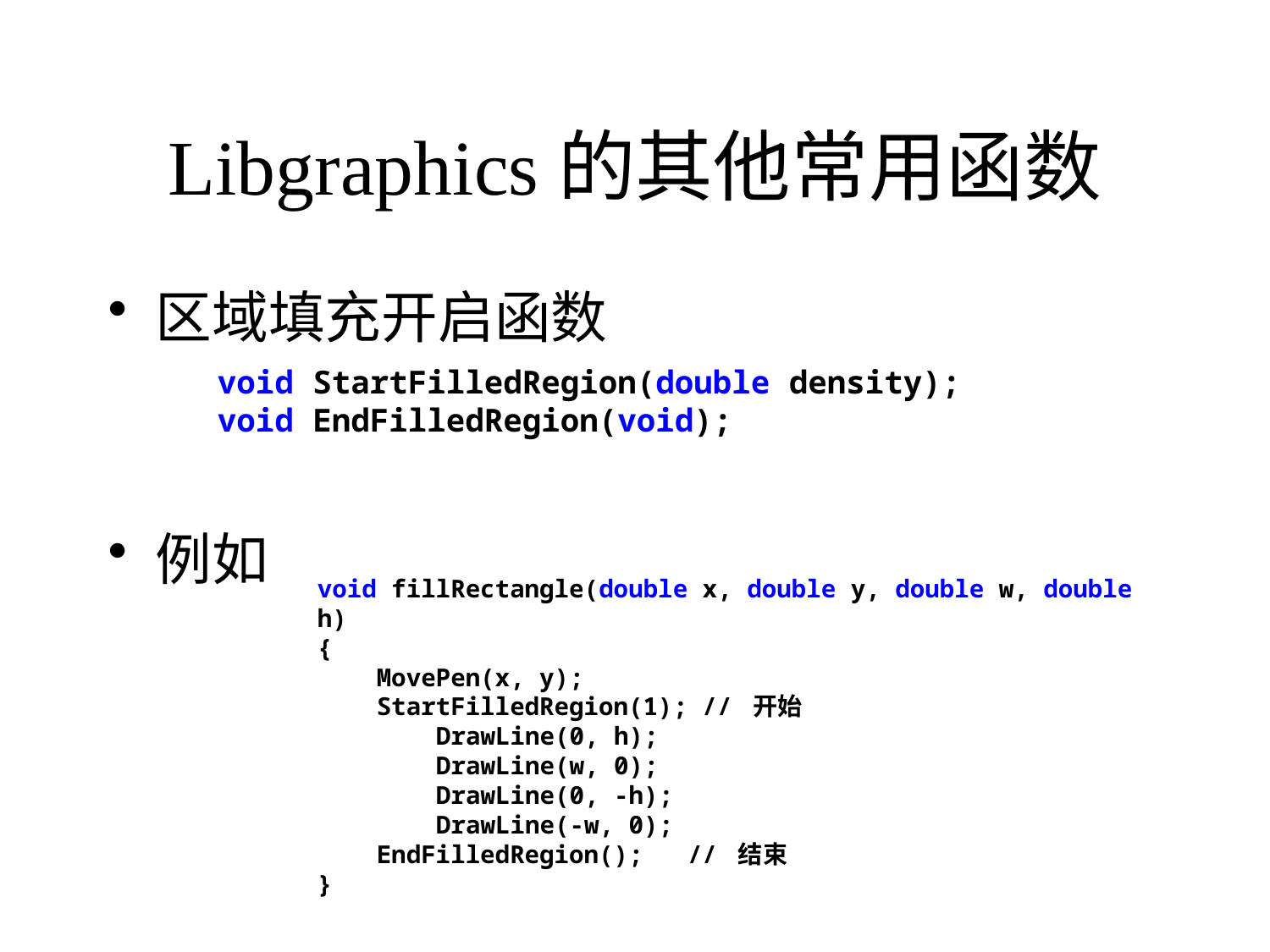

# Libgraphics的其他常用函数
区域填充开启函数

例如

void StartFilledRegion(double density);
void EndFilledRegion(void);
void fillRectangle(double x, double y, double w, double h)
{
    MovePen(x, y);
    StartFilledRegion(1); // 开始
        DrawLine(0, h);
        DrawLine(w, 0);
        DrawLine(0, -h);
        DrawLine(-w, 0);
    EndFilledRegion();   // 结束
}